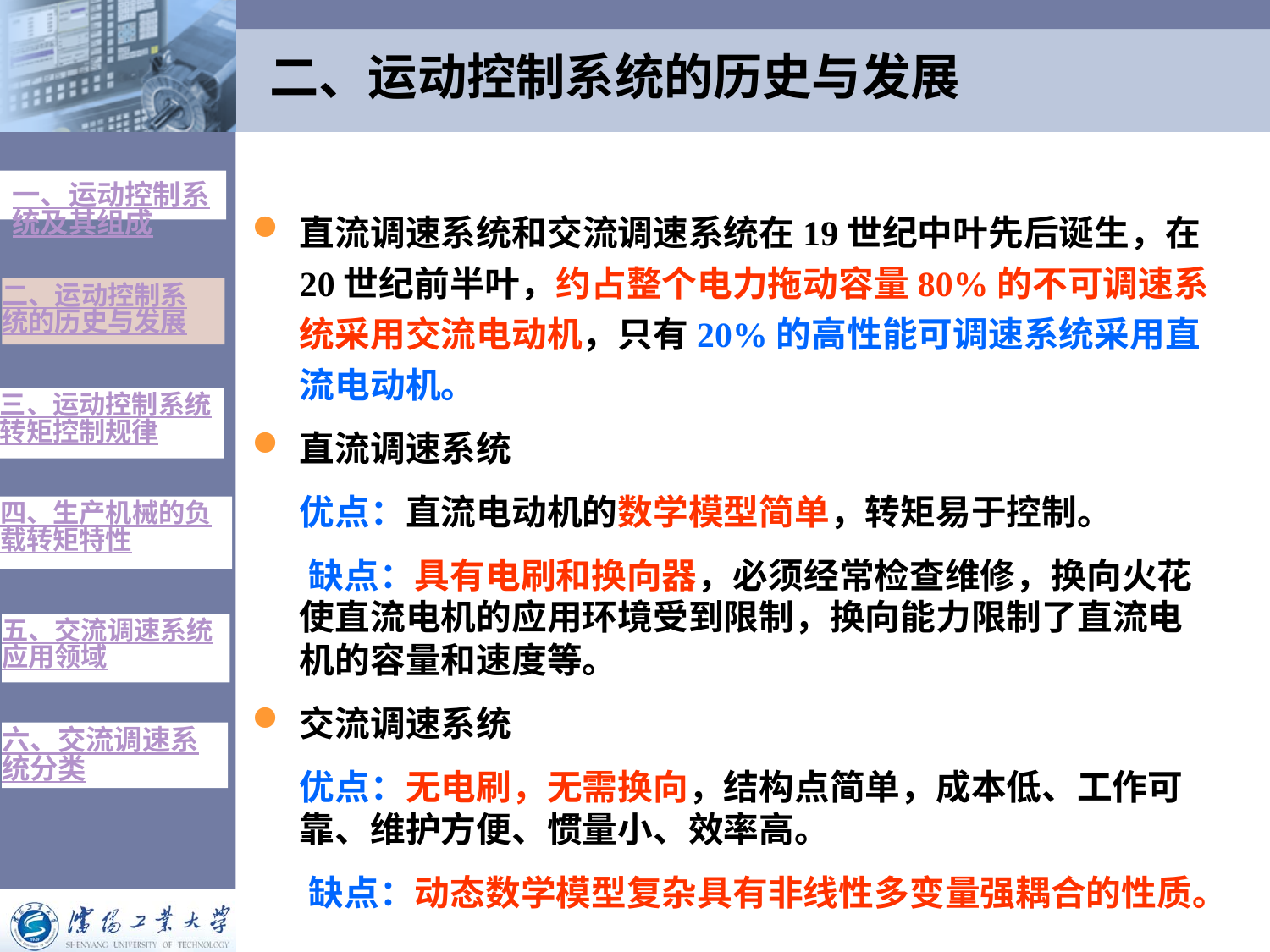

# 二、运动控制系统的历史与发展
一、运动控制系统及其组成
直流调速系统和交流调速系统在19世纪中叶先后诞生，在20世纪前半叶，约占整个电力拖动容量80%的不可调速系统采用交流电动机，只有20%的高性能可调速系统采用直流电动机。
直流调速系统
	优点：直流电动机的数学模型简单，转矩易于控制。
      缺点：具有电刷和换向器，必须经常检查维修，换向火花使直流电机的应用环境受到限制，换向能力限制了直流电机的容量和速度等。
交流调速系统
	优点：无电刷，无需换向，结构点简单，成本低、工作可靠、维护方便、惯量小、效率高。
      缺点：动态数学模型复杂具有非线性多变量强耦合的性质。

二、运动控制系统的历史与发展
三、运动控制系统转矩控制规律
四、生产机械的负载转矩特性
五、交流调速系统应用领域
六、交流调速系统分类